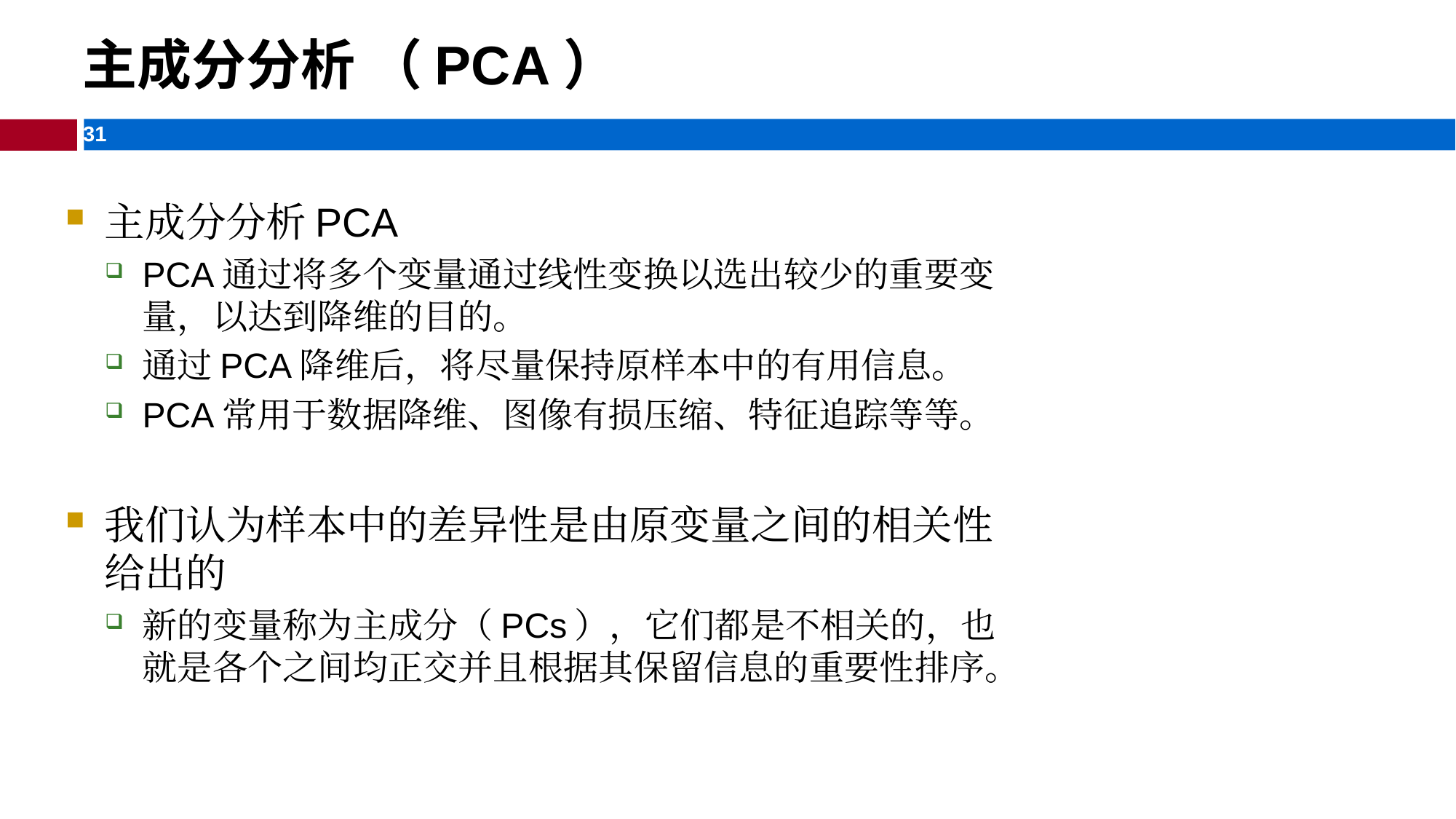

主成分分析 （PCA）
主成分分析PCA
PCA通过将多个变量通过线性变换以选出较少的重要变量，以达到降维的目的。
通过PCA降维后，将尽量保持原样本中的有用信息。
PCA常用于数据降维、图像有损压缩、特征追踪等等。

我们认为样本中的差异性是由原变量之间的相关性给出的
新的变量称为主成分（PCs），它们都是不相关的，也就是各个之间均正交并且根据其保留信息的重要性排序。